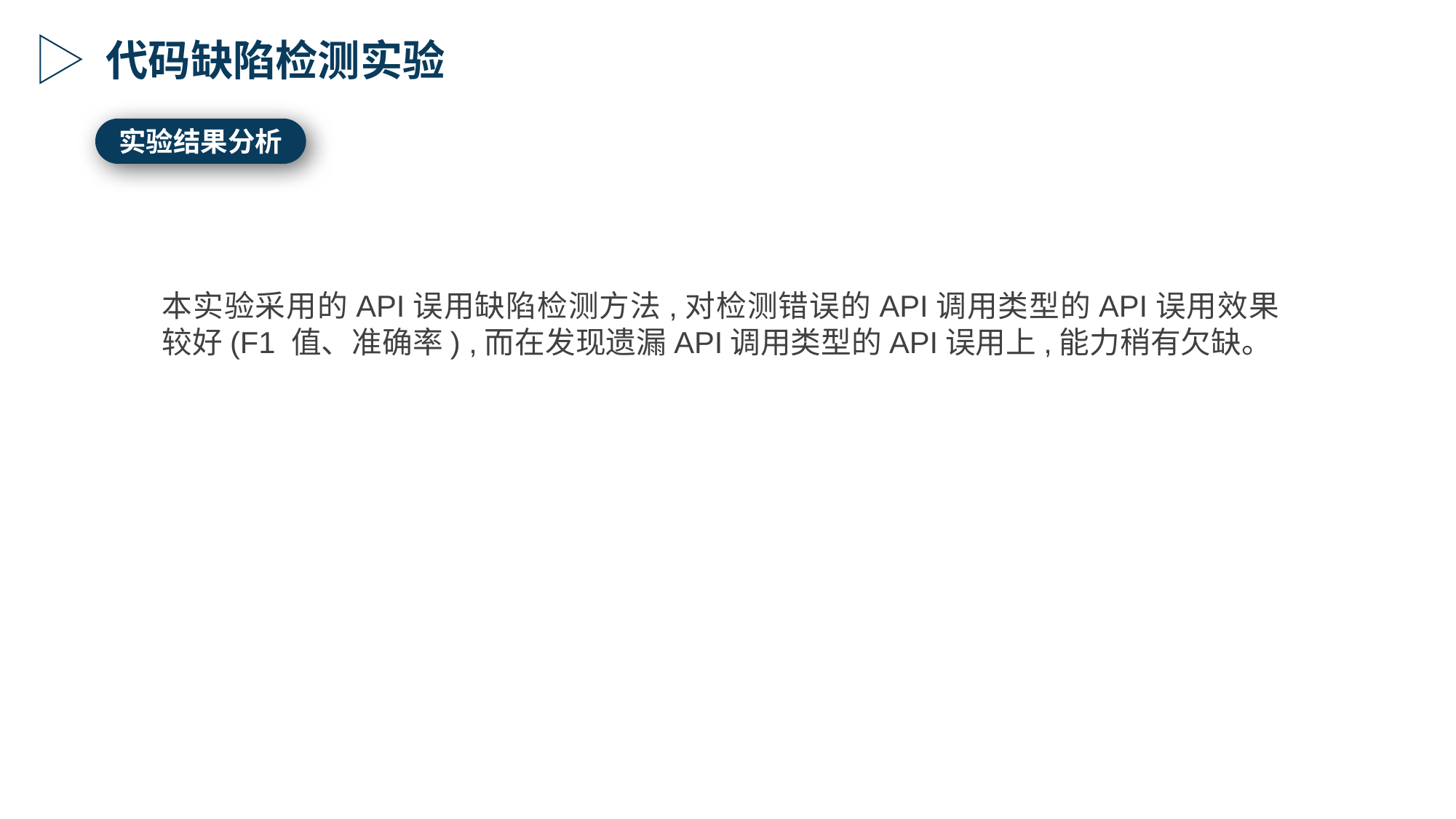

代码缺陷检测实验

实验结果分析
本实验采用的API误用缺陷检测方法,对检测错误的API调用类型的API误用效果较好(F1 值、准确率) ,而在发现遗漏API调用类型的API误用上,能力稍有欠缺。